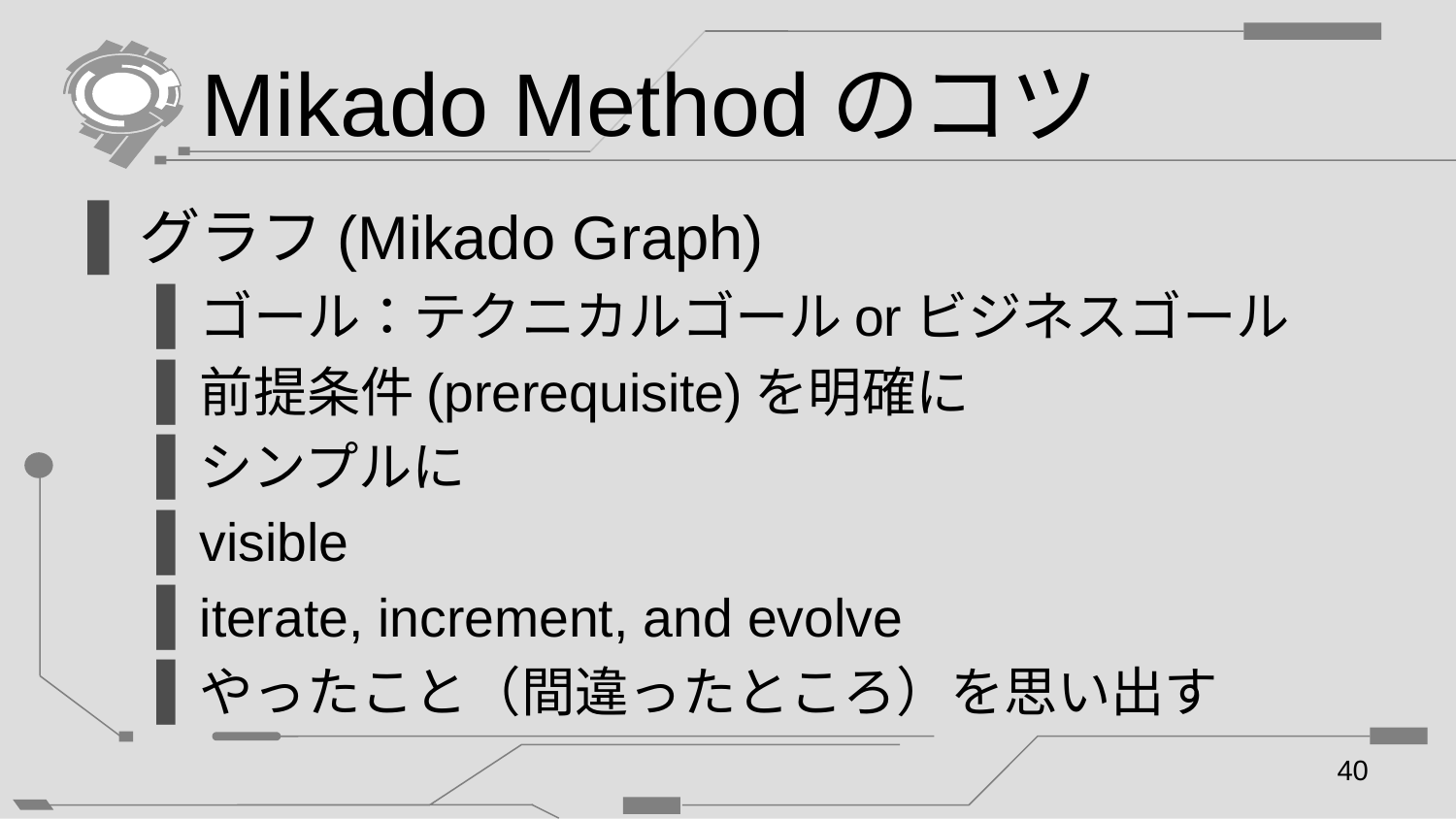

# Mikado Methodのコツ
グラフ(Mikado Graph)
ゴール：テクニカルゴールorビジネスゴール
前提条件(prerequisite)を明確に
シンプルに
visible
iterate, increment, and evolve
やったこと（間違ったところ）を思い出す
40